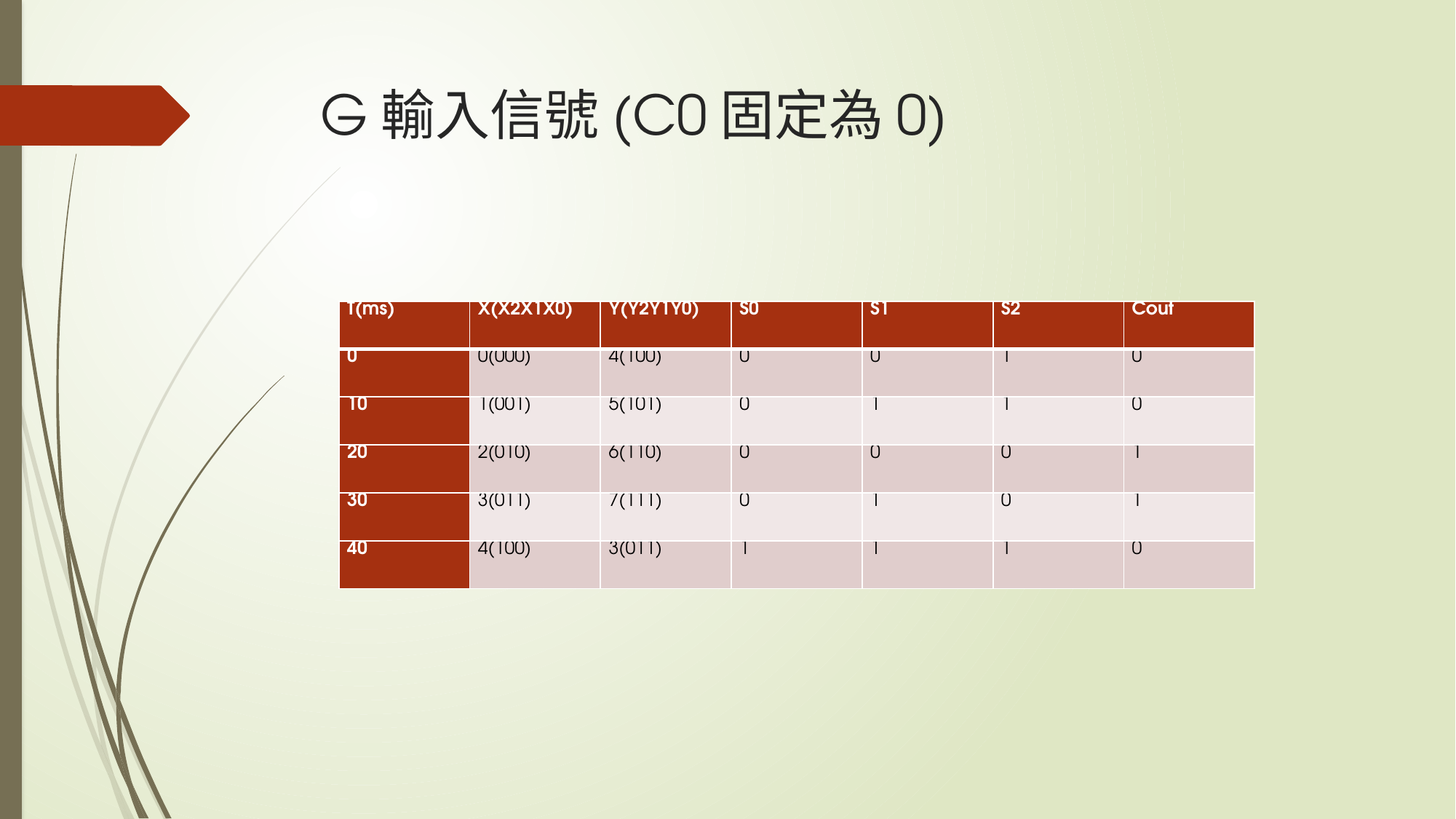

# G輸入信號(C0固定為0)
| T(ms) | X(X2X1X0) | Y(Y2Y1Y0) | S0 | S1 | S2 | Cout |
| --- | --- | --- | --- | --- | --- | --- |
| 0 | 0(000) | 4(100) | 0 | 0 | 1 | 0 |
| 10 | 1(001) | 5(101) | 0 | 1 | 1 | 0 |
| 20 | 2(010) | 6(110) | 0 | 0 | 0 | 1 |
| 30 | 3(011) | 7(111) | 0 | 1 | 0 | 1 |
| 40 | 4(100) | 3(011) | 1 | 1 | 1 | 0 |